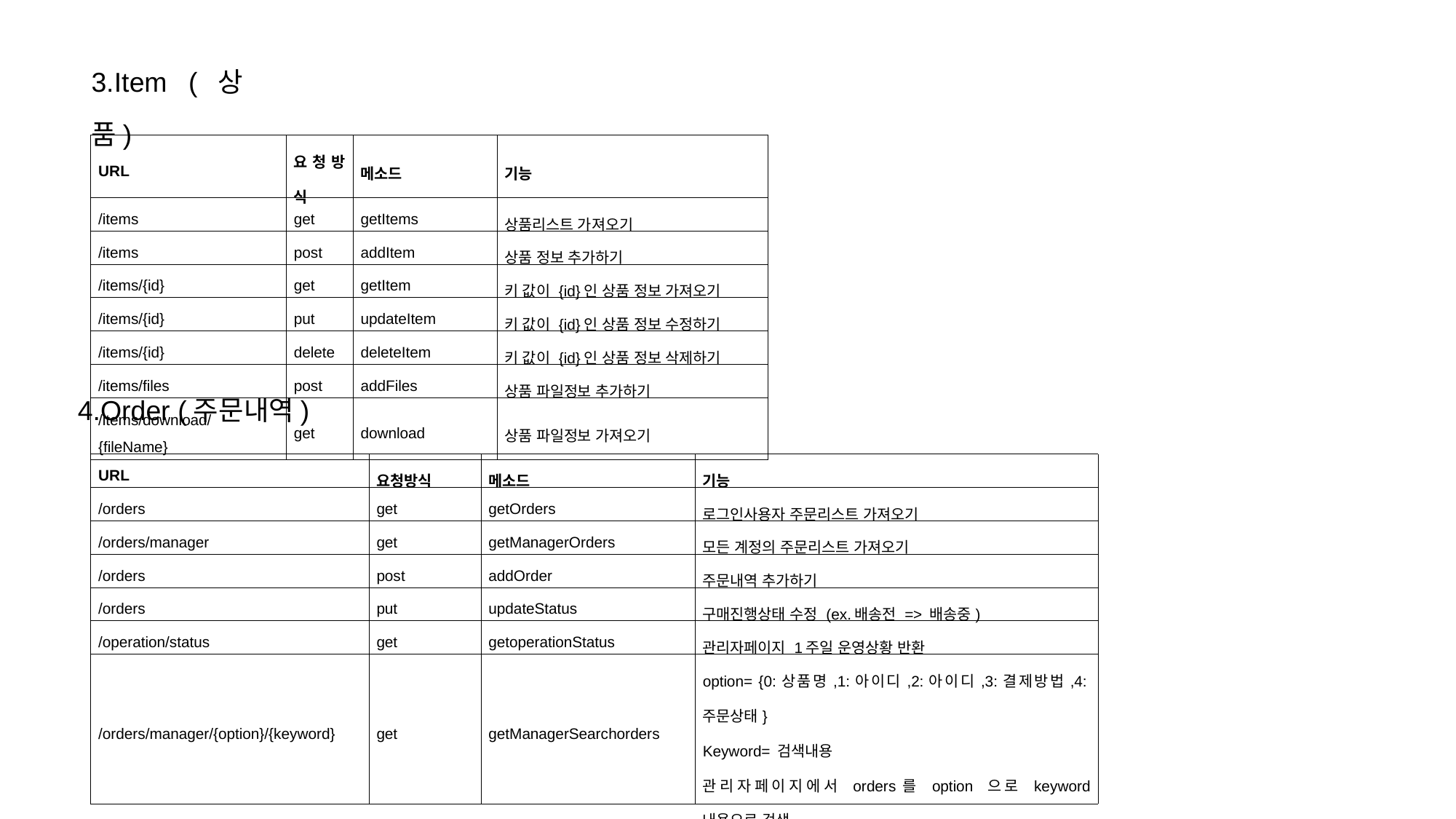

3.Item (상품)
| URL | 요청방식 | 메소드 | 기능 |
| --- | --- | --- | --- |
| /items | get | getItems | 상품리스트 가져오기 |
| /items | post | addItem | 상품 정보 추가하기 |
| /items/{id} | get | getItem | 키 값이 {id}인 상품 정보 가져오기 |
| /items/{id} | put | updateItem | 키 값이 {id}인 상품 정보 수정하기 |
| /items/{id} | delete | deleteItem | 키 값이 {id}인 상품 정보 삭제하기 |
| /items/files | post | addFiles | 상품 파일정보 추가하기 |
| /items/download/{fileName} | get | download | 상품 파일정보 가져오기 |
4.Order (주문내역)
| URL | 요청방식 | 메소드 | 기능 |
| --- | --- | --- | --- |
| /orders | get | getOrders | 로그인사용자 주문리스트 가져오기 |
| /orders/manager | get | getManagerOrders | 모든 계정의 주문리스트 가져오기 |
| /orders | post | addOrder | 주문내역 추가하기 |
| /orders | put | updateStatus | 구매진행상태 수정 (ex.배송전 => 배송중) |
| /operation/status | get | getoperationStatus | 관리자페이지 1주일 운영상황 반환 |
| /orders/manager/{option}/{keyword} | get | getManagerSearchorders | option= {0:상품명,1:아이디,2:아이디,3:결제방법,4:주문상태} Keyword= 검색내용 관리자페이지에서 orders를 option 으로 keyword 내용으로 검색 |